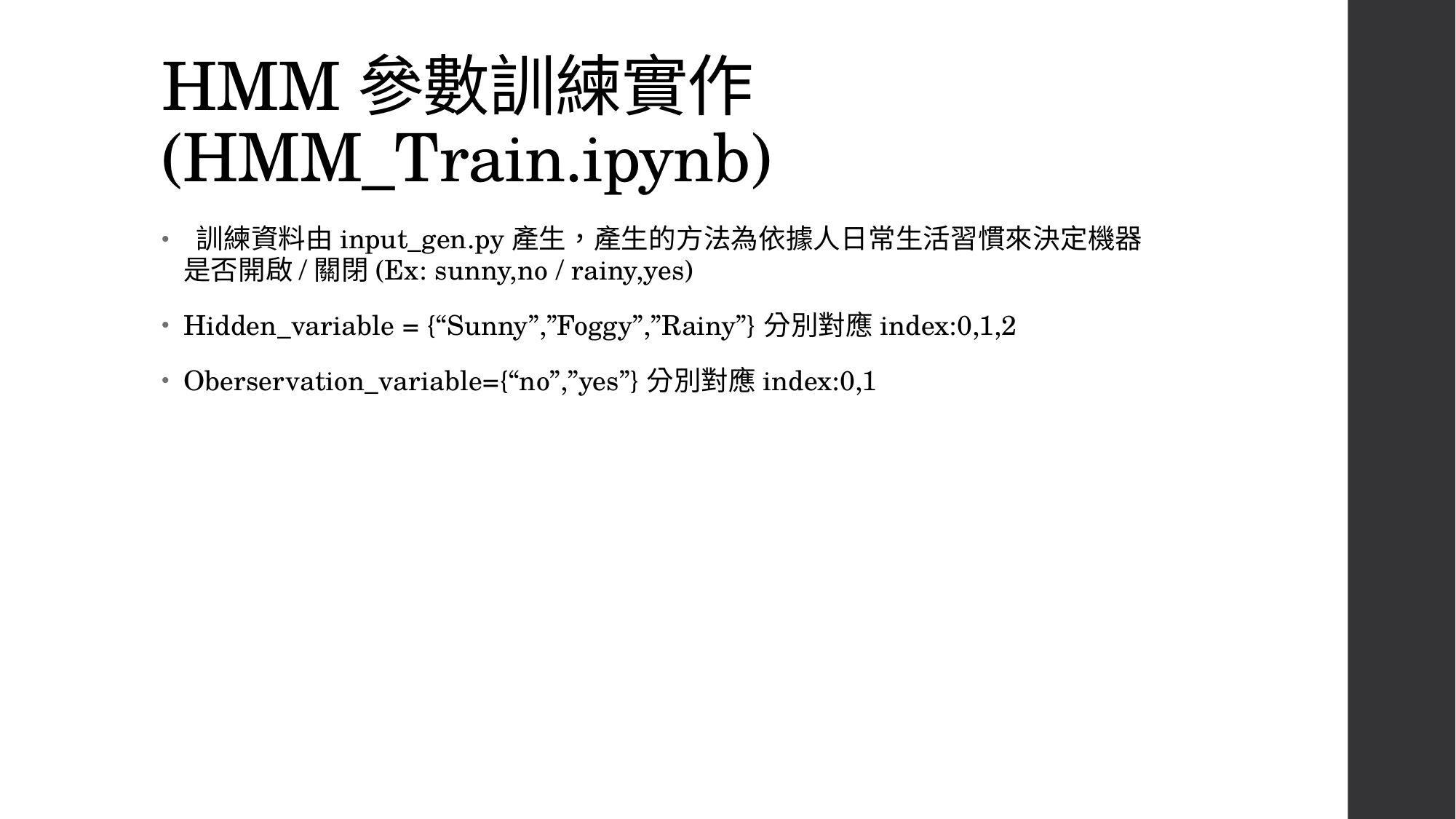

# HMM參數訓練實作(HMM_Train.ipynb)
 訓練資料由input_gen.py產生，產生的方法為依據人日常生活習慣來決定機器是否開啟/關閉(Ex: sunny,no / rainy,yes)
Hidden_variable = {“Sunny”,”Foggy”,”Rainy”}分別對應index:0,1,2
Oberservation_variable={“no”,”yes”}分別對應index:0,1